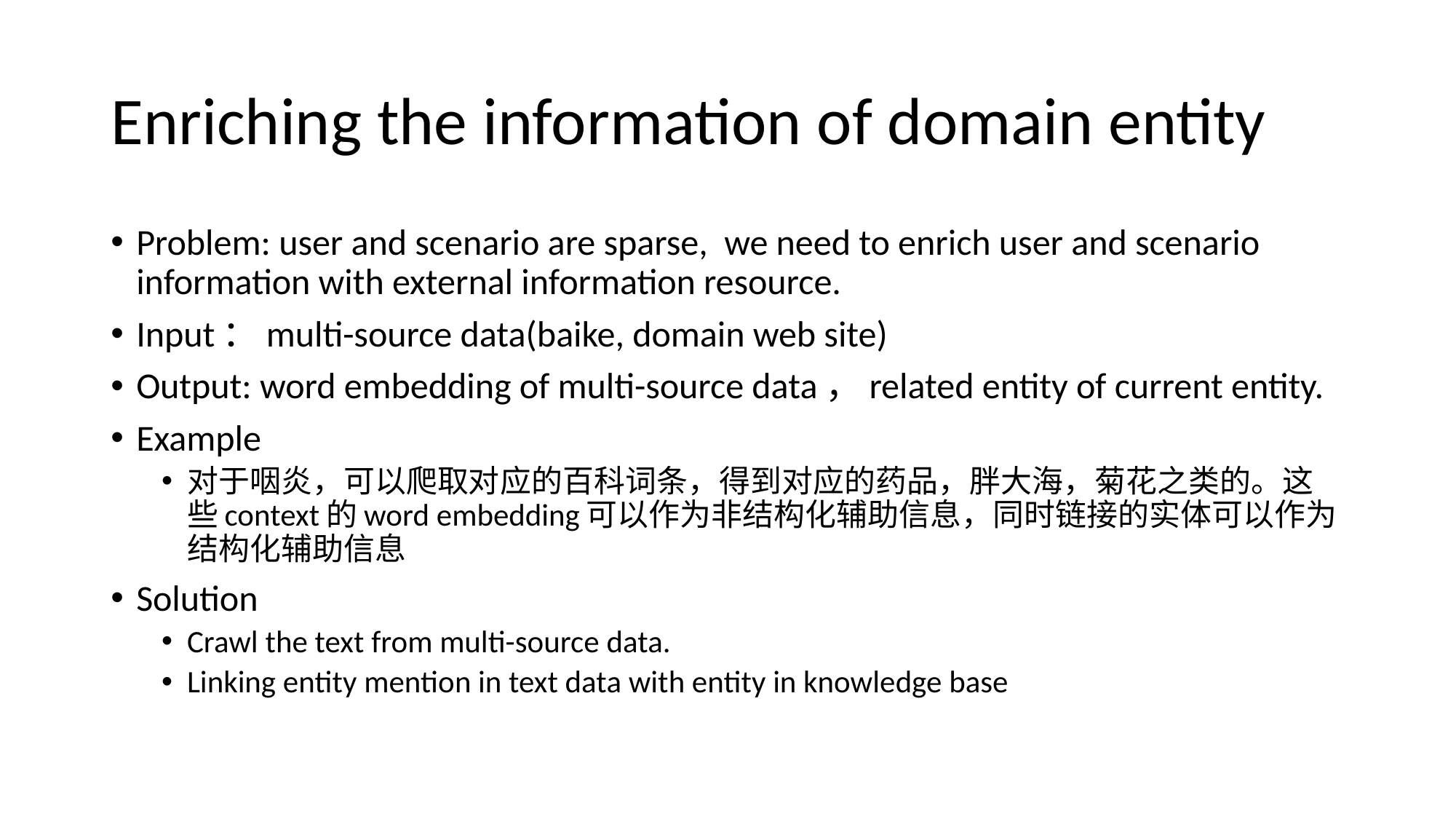

# Enriching the information of domain entity
Problem: user and scenario are sparse,  we need to enrich user and scenario information with external information resource.
Input：multi-source data(baike, domain web site)
Output: word embedding of multi-source data，related entity of current entity.
Example
对于咽炎，可以爬取对应的百科词条，得到对应的药品，胖大海，菊花之类的。这些context的word embedding可以作为非结构化辅助信息，同时链接的实体可以作为结构化辅助信息
Solution
Crawl the text from multi-source data.
Linking entity mention in text data with entity in knowledge base